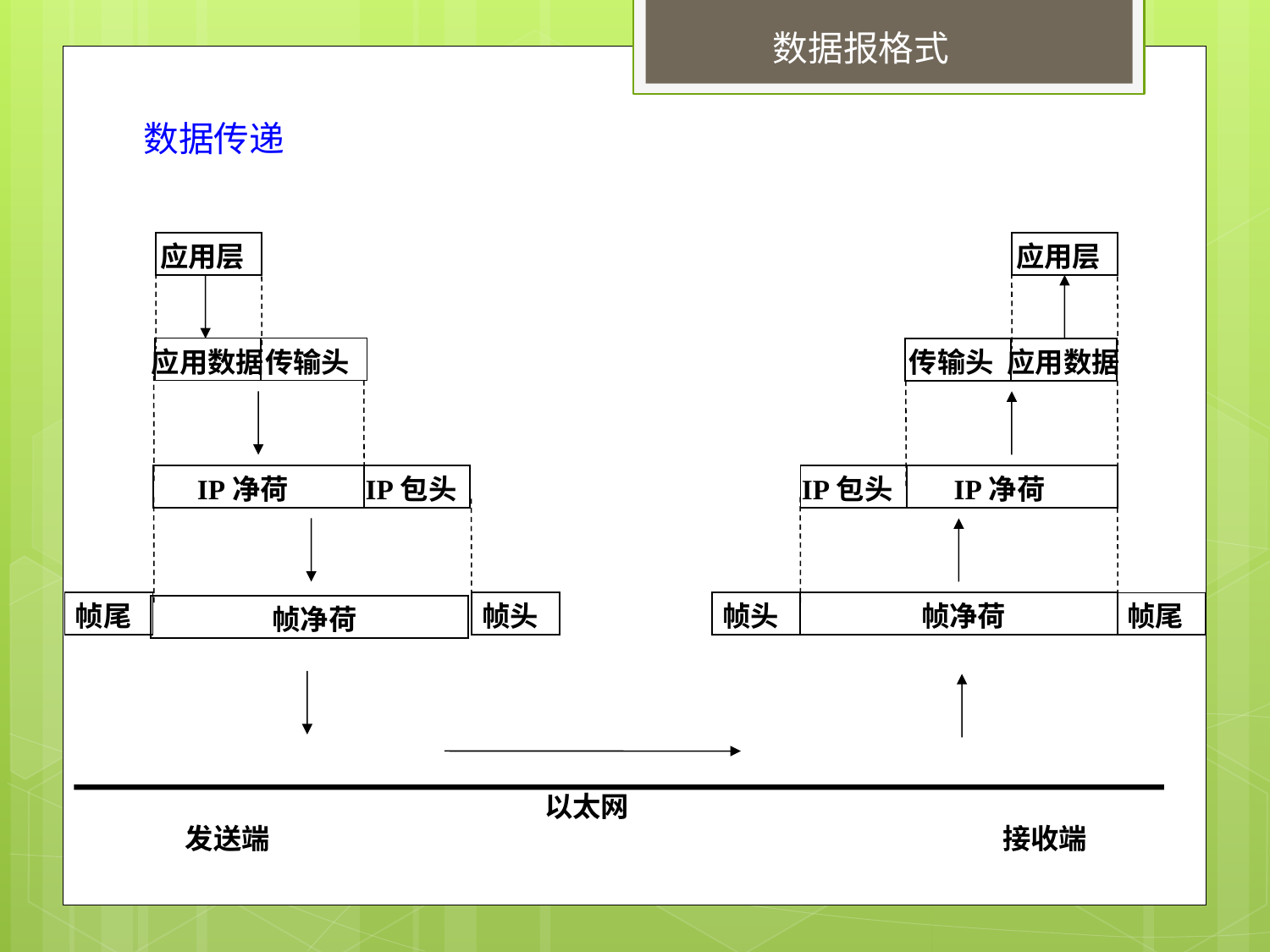

数据报格式
数据传递
应用层

应用层

应用数据

传输头

传输头

应用数据

IP净荷

IP净荷
IP包头

IP包头

帧尾

帧头

帧头

帧净荷
帧尾

帧净荷

以太网

发送端
接收端